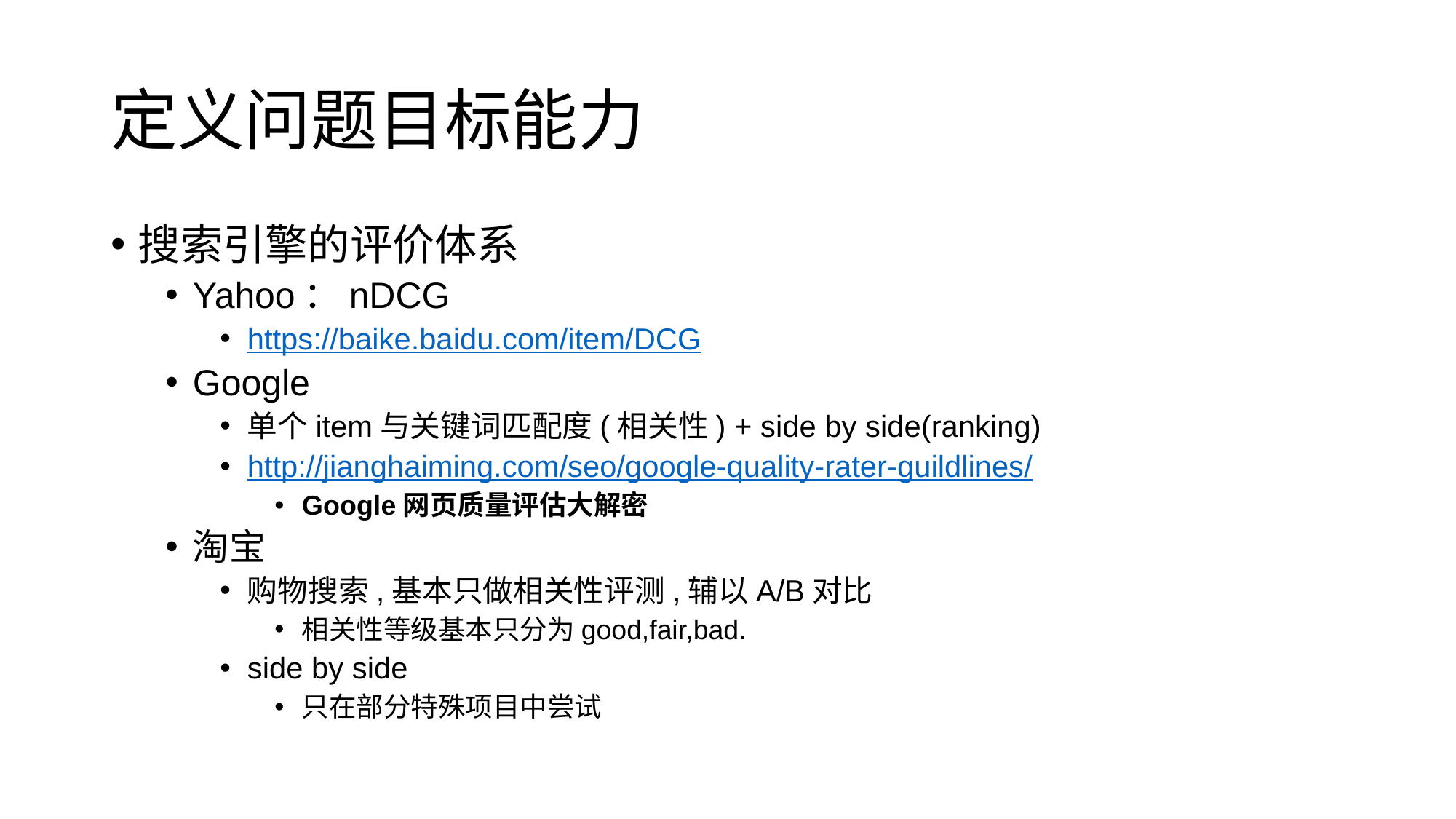

# 定义问题目标能力
搜索引擎的评价体系
Yahoo：nDCG
https://baike.baidu.com/item/DCG
Google
单个item与关键词匹配度(相关性) + side by side(ranking)
http://jianghaiming.com/seo/google-quality-rater-guildlines/
Google网页质量评估大解密
淘宝
购物搜索,基本只做相关性评测,辅以A/B对比
相关性等级基本只分为good,fair,bad.
side by side
只在部分特殊项目中尝试